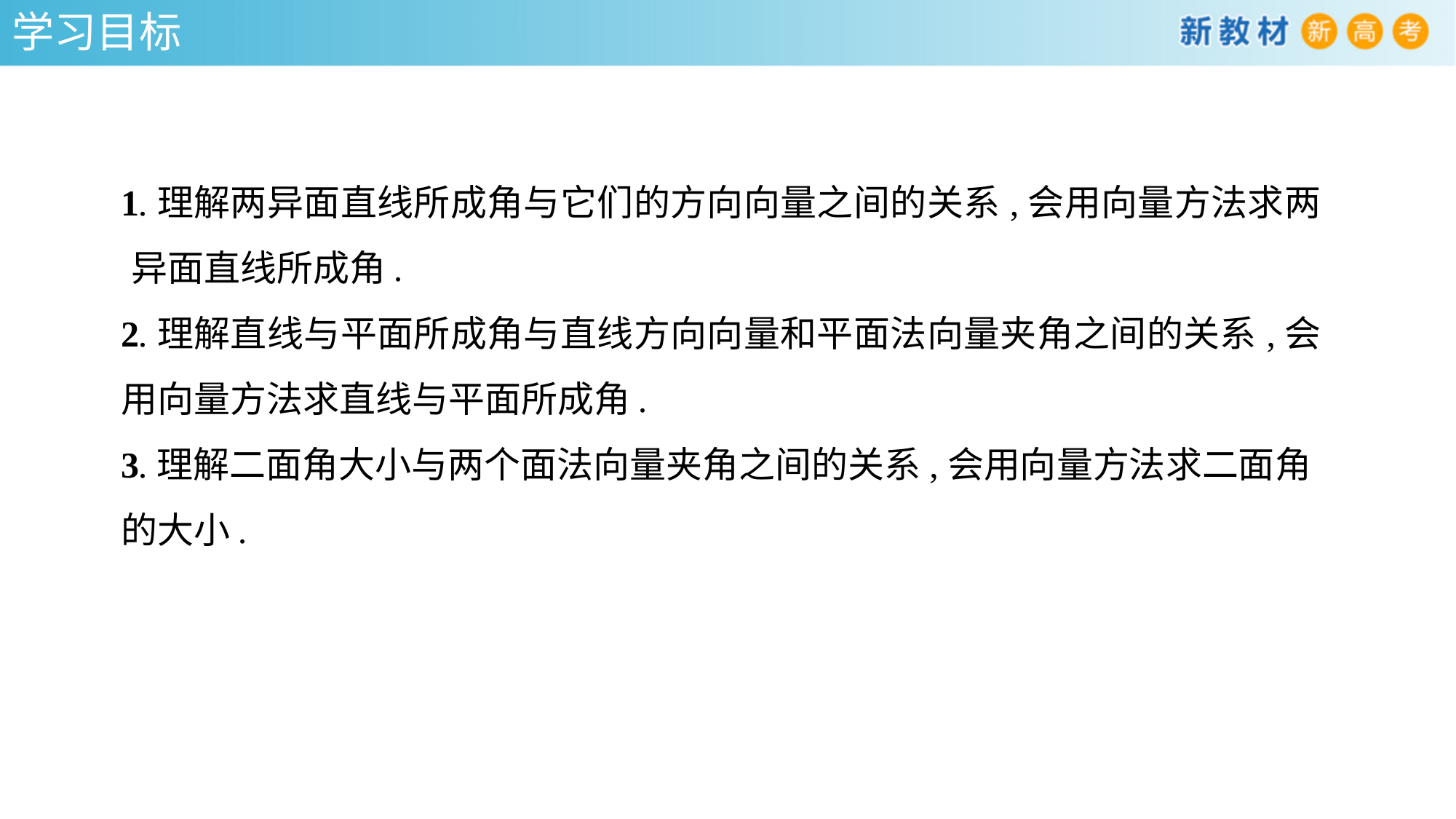

学习目标
1.理解两异面直线所成角与它们的方向向量之间的关系,会用向量方法求两  异面直线所成角.
2.理解直线与平面所成角与直线方向向量和平面法向量夹角之间的关系,会用向量方法求直线与平面所成角.
3.理解二面角大小与两个面法向量夹角之间的关系,会用向量方法求二面角的大小.